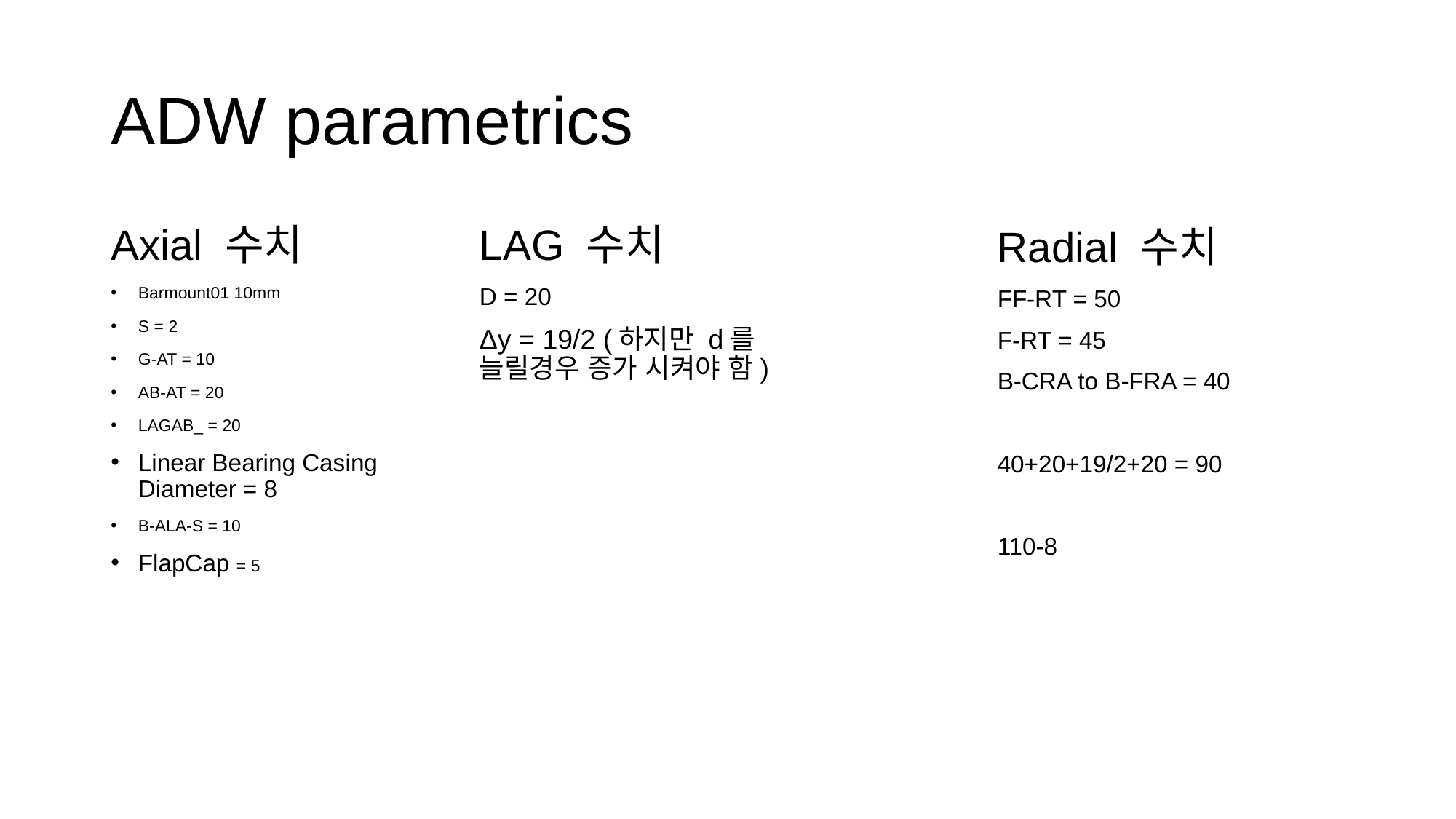

# ADW parametrics
Axial 수치
Barmount01 10mm
S = 2
G-AT = 10
AB-AT = 20
LAGAB_ = 20
Linear Bearing Casing Diameter = 8
B-ALA-S = 10
FlapCap = 5

LAG 수치
D = 20
Δy = 19/2 (하지만 d를 늘릴경우 증가 시켜야 함)

Radial 수치
FF-RT = 50
F-RT = 45
B-CRA to B-FRA = 40

40+20+19/2+20 = 90

110-8